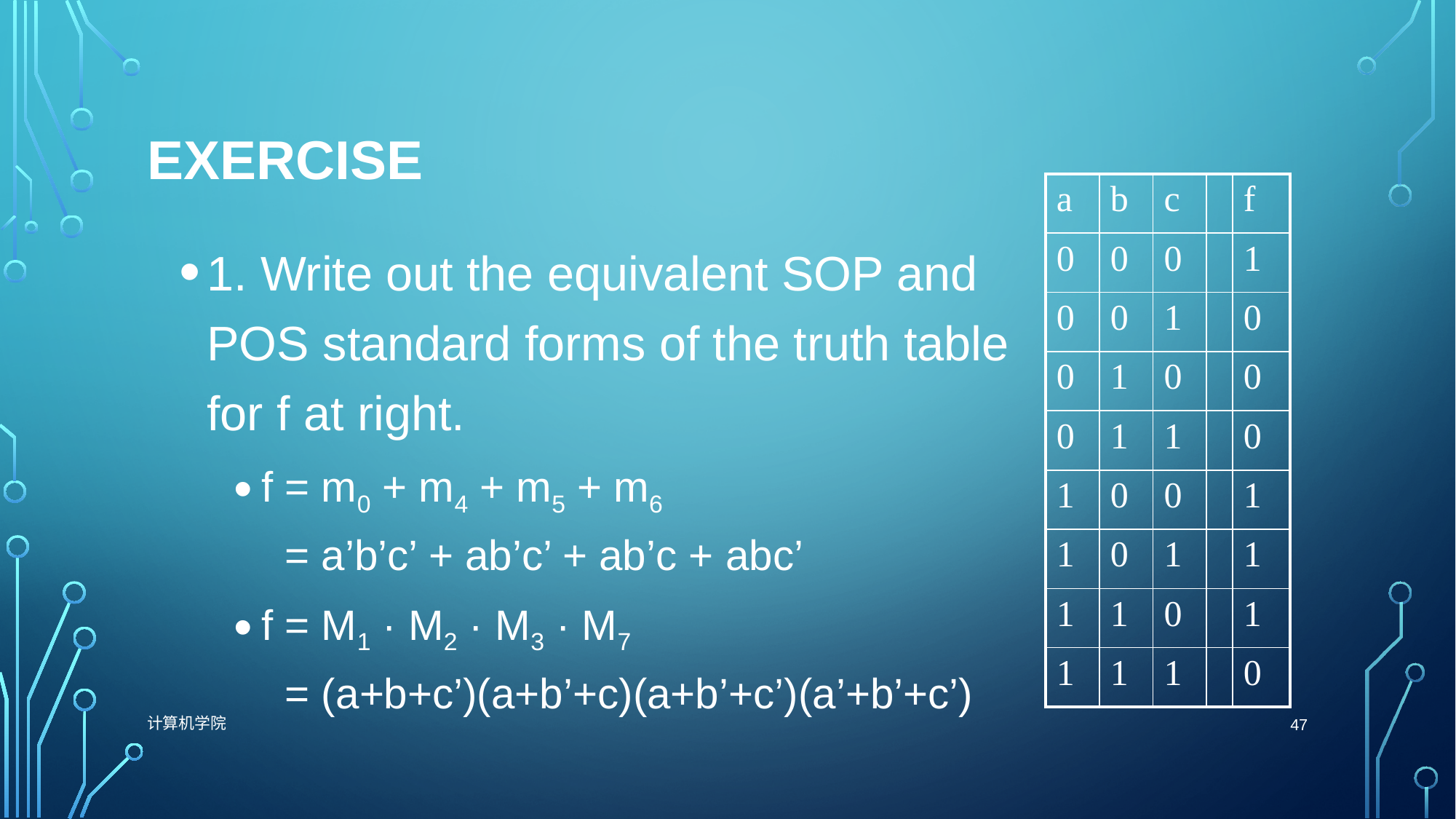

# Exercise
| a | b | c |  | f |
| --- | --- | --- | --- | --- |
| 0 | 0 | 0 |  | 1 |
| 0 | 0 | 1 |  | 0 |
| 0 | 1 | 0 |  | 0 |
| 0 | 1 | 1 |  | 0 |
| 1 | 0 | 0 |  | 1 |
| 1 | 0 | 1 |  | 1 |
| 1 | 1 | 0 |  | 1 |
| 1 | 1 | 1 |  | 0 |
1. Write out the equivalent SOP and POS standard forms of the truth table for f at right.
f = m0 + m4 + m5 + m6
  = a’b’c’ + ab’c’ + ab’c + abc’
f = M1 · M2 · M3 · M7
  = (a+b+c’)(a+b’+c)(a+b’+c’)(a’+b’+c’)
47
计算机学院